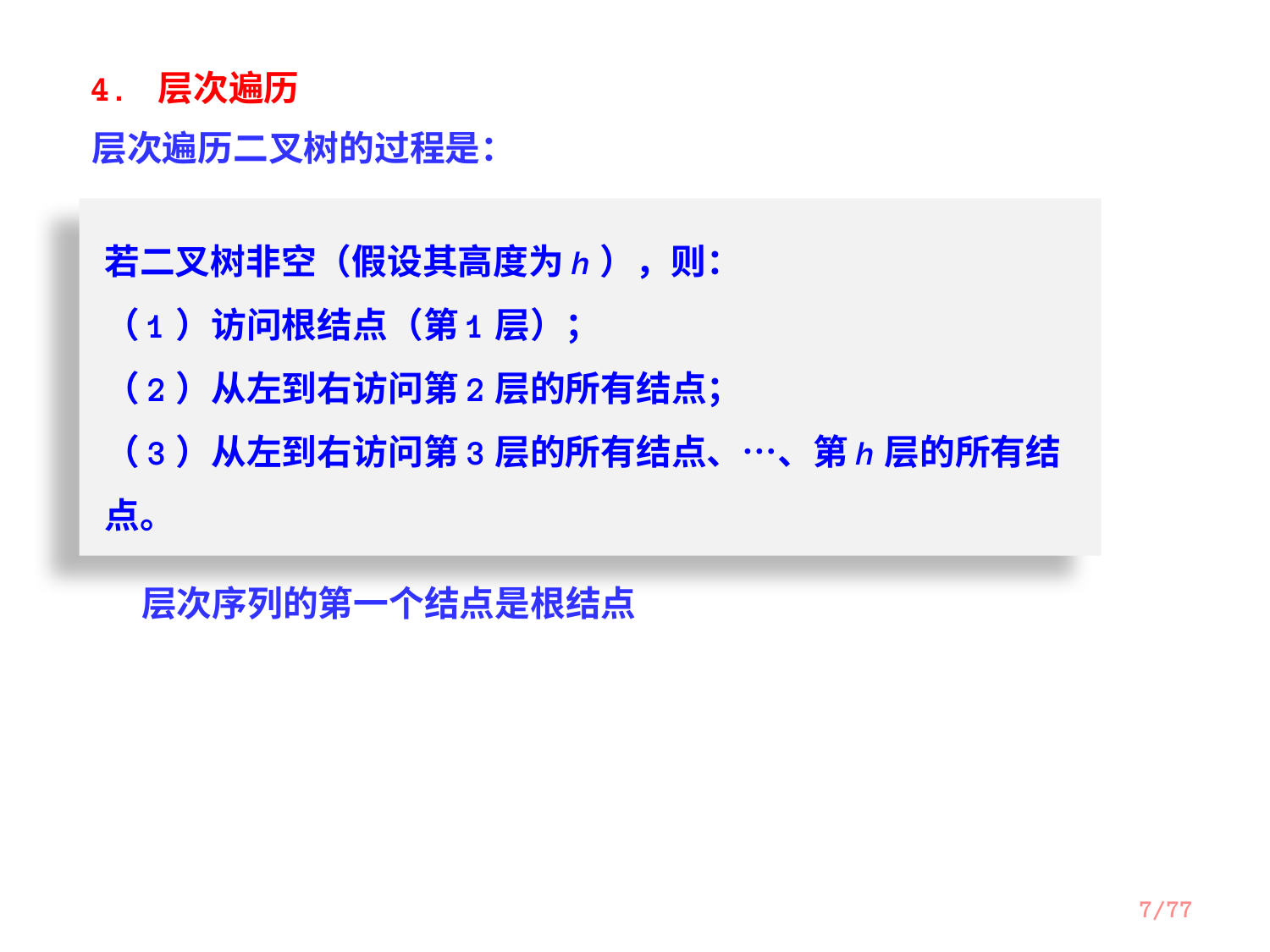

4. 层次遍历
层次遍历二叉树的过程是：
若二叉树非空（假设其高度为h），则：
（1）访问根结点（第1层）；
（2）从左到右访问第2层的所有结点；
（3）从左到右访问第3层的所有结点、…、第h层的所有结点。
层次序列的第一个结点是根结点
7/77